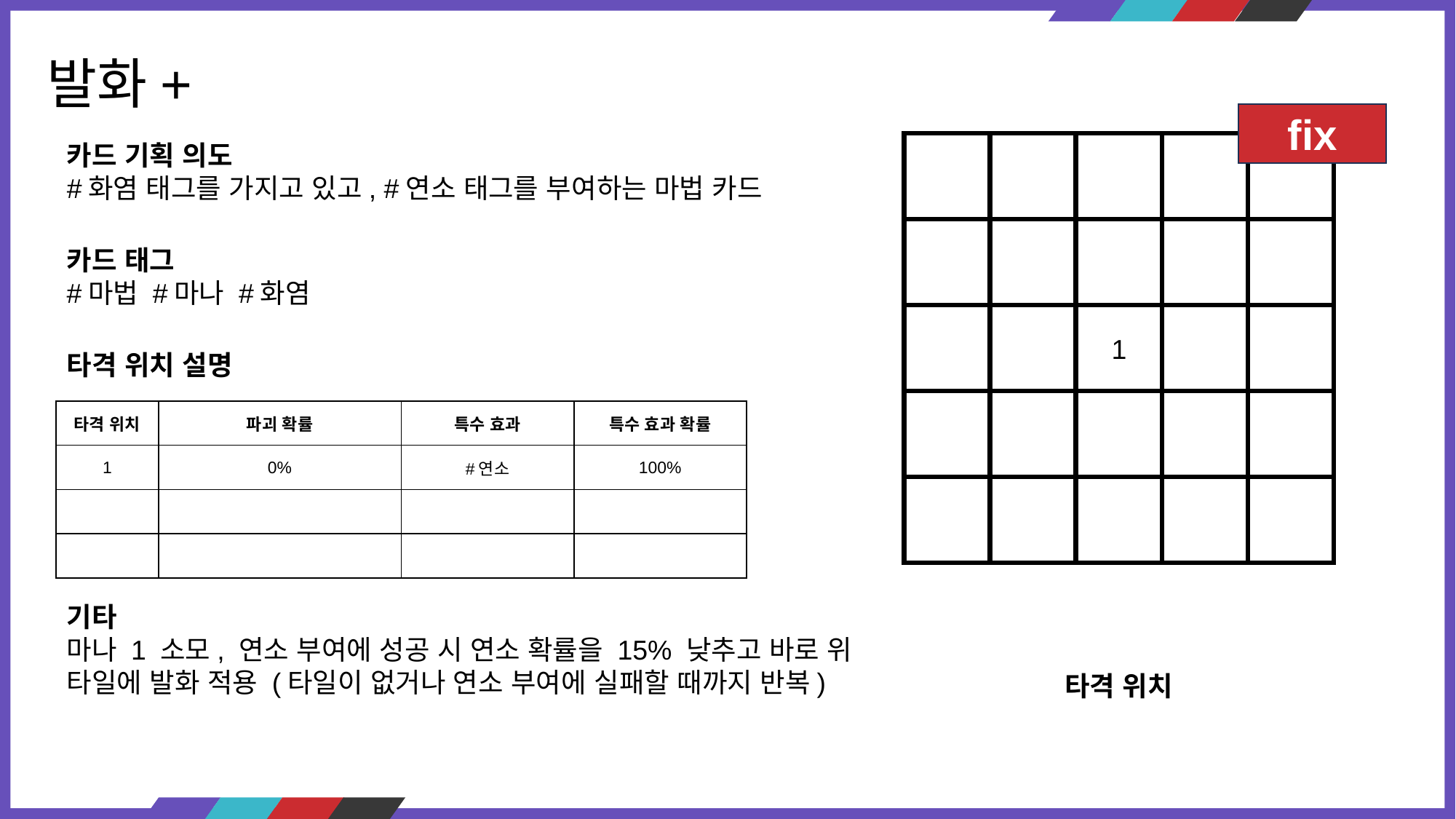

발화+
fix
카드 기획 의도
#화염 태그를 가지고 있고, #연소 태그를 부여하는 마법 카드

카드 태그
#마법 #마나 #화염

1

타격 위치 설명

| 타격 위치 | 파괴 확률 | 특수 효과 | 특수 효과 확률 |
| --- | --- | --- | --- |
| 1 | 0% | #연소 | 100% |
|  |  |  |  |
|  |  |  |  |

기타
마나 1 소모, 연소 부여에 성공 시 연소 확률을 15% 낮추고 바로 위 타일에 발화 적용 (타일이 없거나 연소 부여에 실패할 때까지 반복)
타격 위치